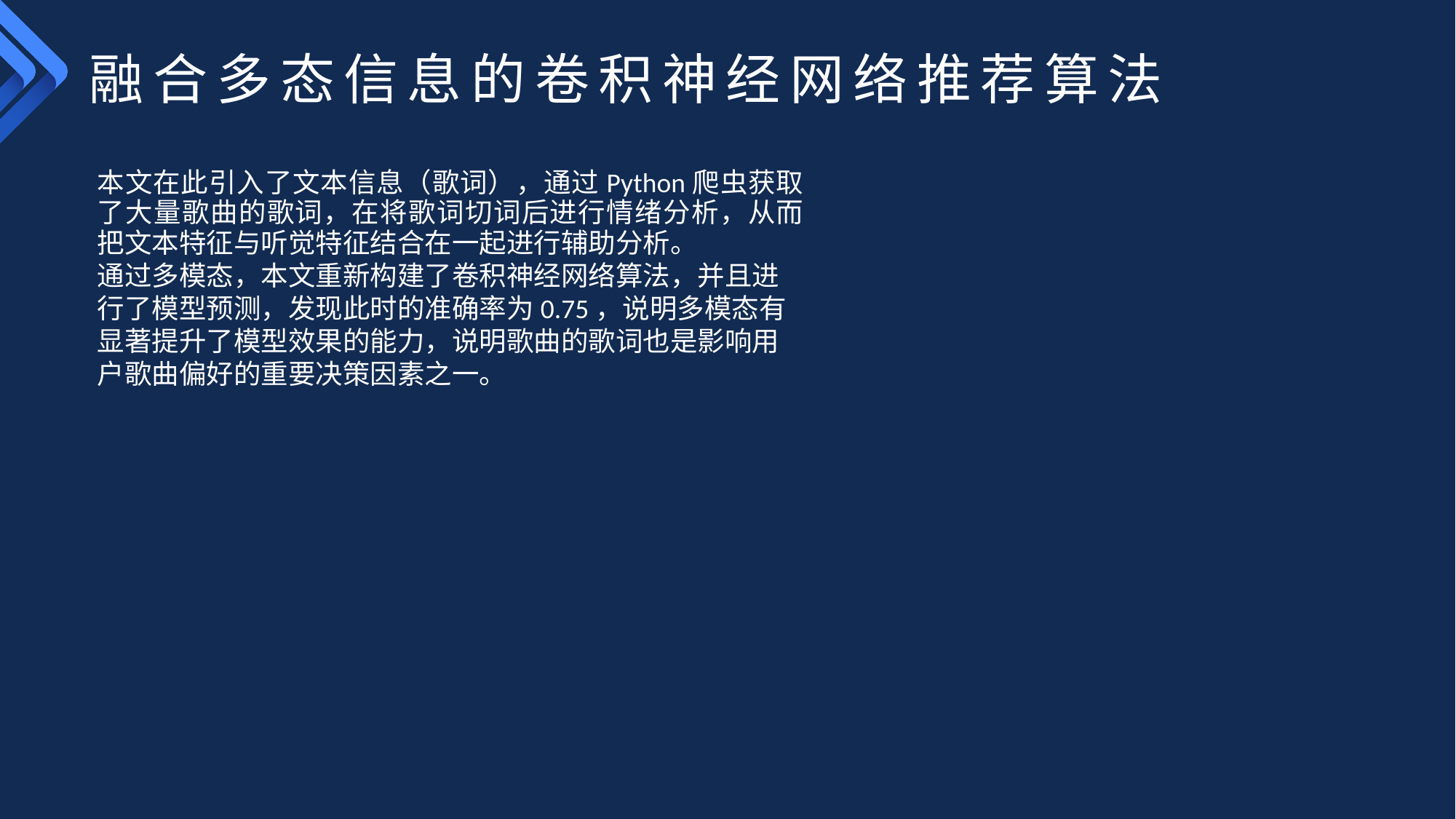

# 融合多态信息的卷积神经网络推荐算法
本文在此引入了文本信息（歌词），通过Python爬虫获取了大量歌曲的歌词，在将歌词切词后进行情绪分析，从而把文本特征与听觉特征结合在一起进行辅助分析。
通过多模态，本文重新构建了卷积神经网络算法，并且进行了模型预测，发现此时的准确率为0.75，说明多模态有显著提升了模型效果的能力，说明歌曲的歌词也是影响用户歌曲偏好的重要决策因素之一。